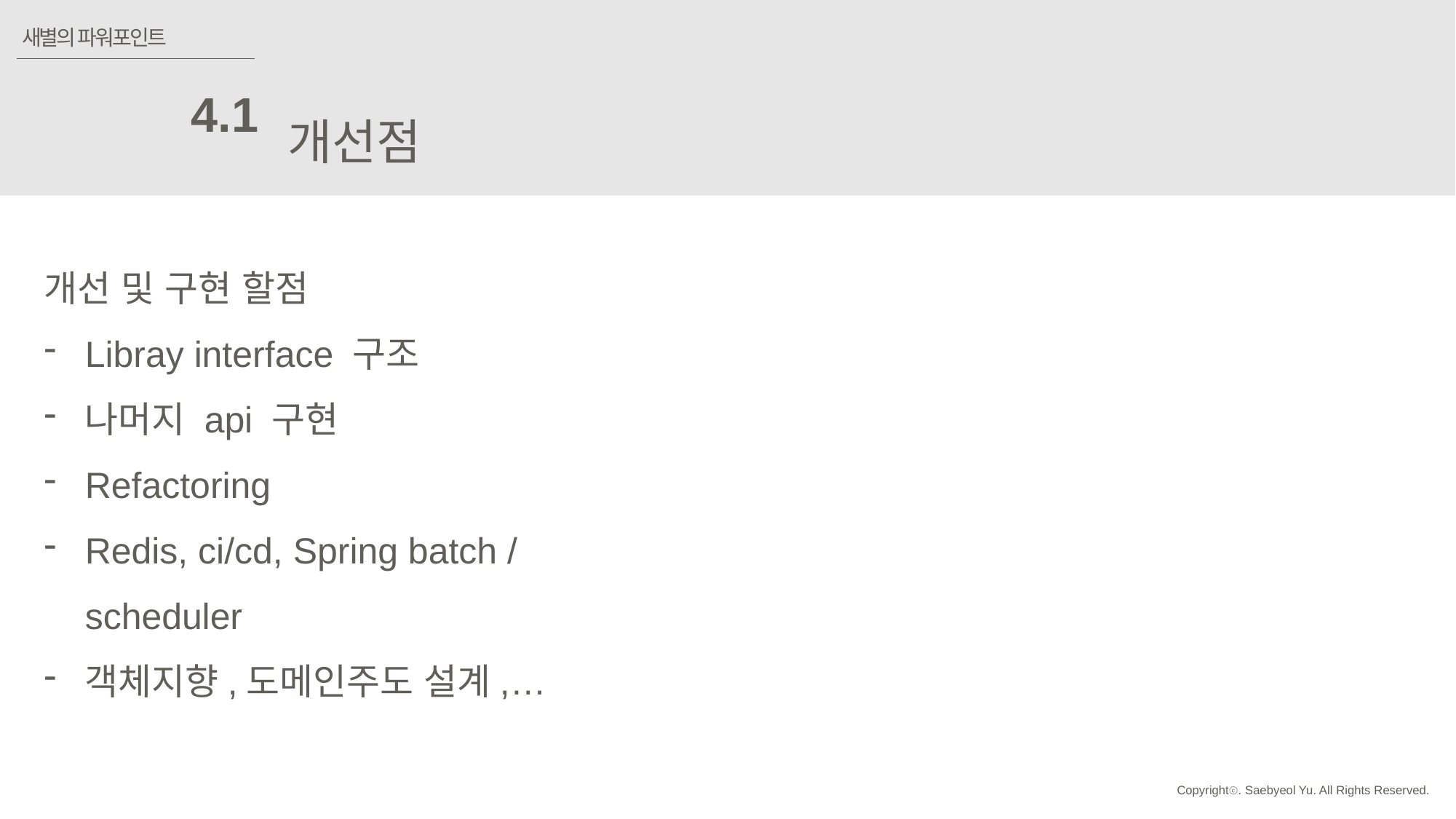

새별의 파워포인트
개선점
4.1

개선 및 구현 할점
Libray interface 구조
나머지 api 구현
Refactoring
Redis, ci/cd, Spring batch /scheduler
객체지향,도메인주도 설계,…